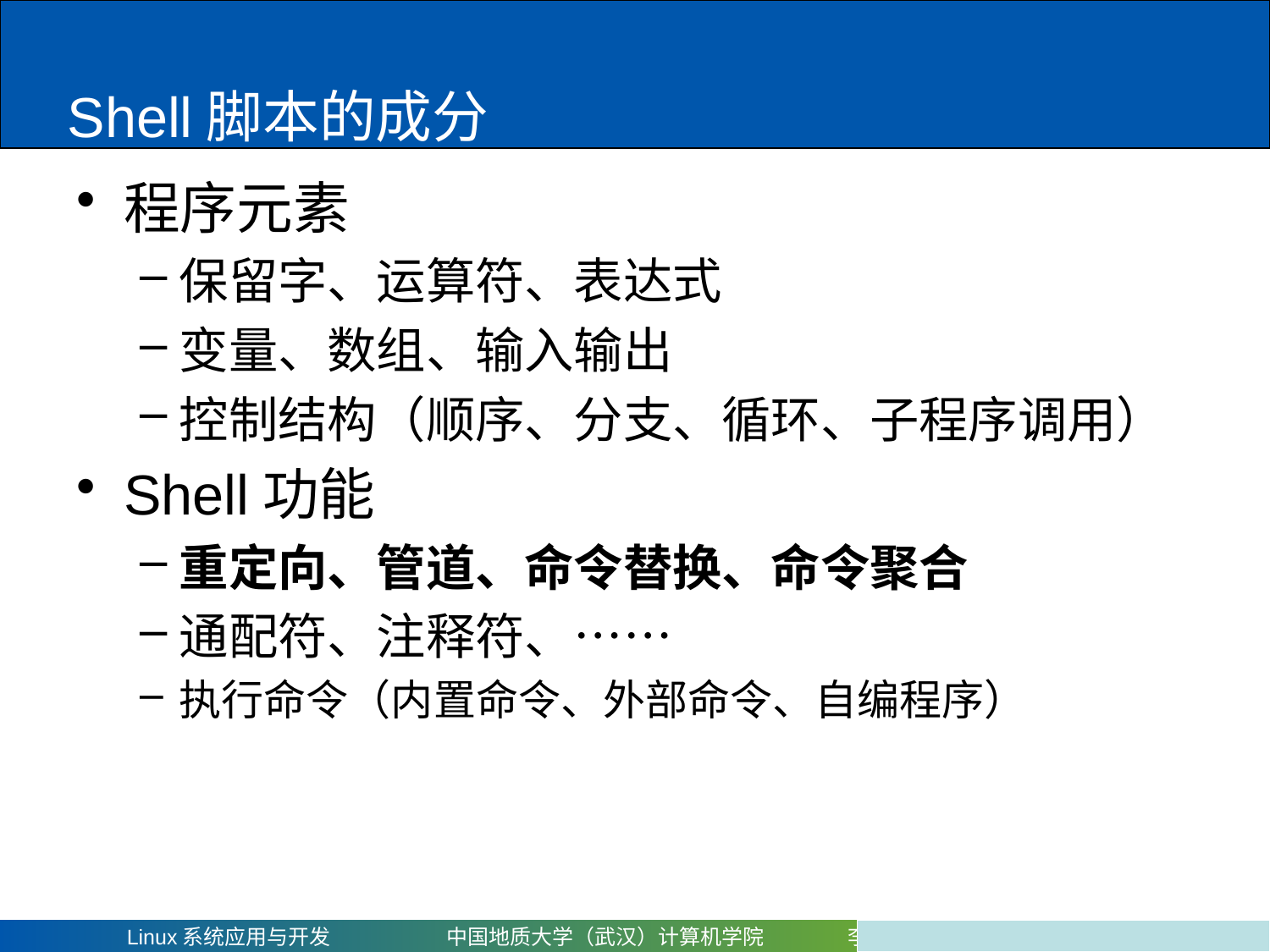

# Shell脚本的成分
程序元素
保留字、运算符、表达式
变量、数组、输入输出
控制结构（顺序、分支、循环、子程序调用）
Shell功能
重定向、管道、命令替换、命令聚合
通配符、注释符、……
执行命令（内置命令、外部命令、自编程序）